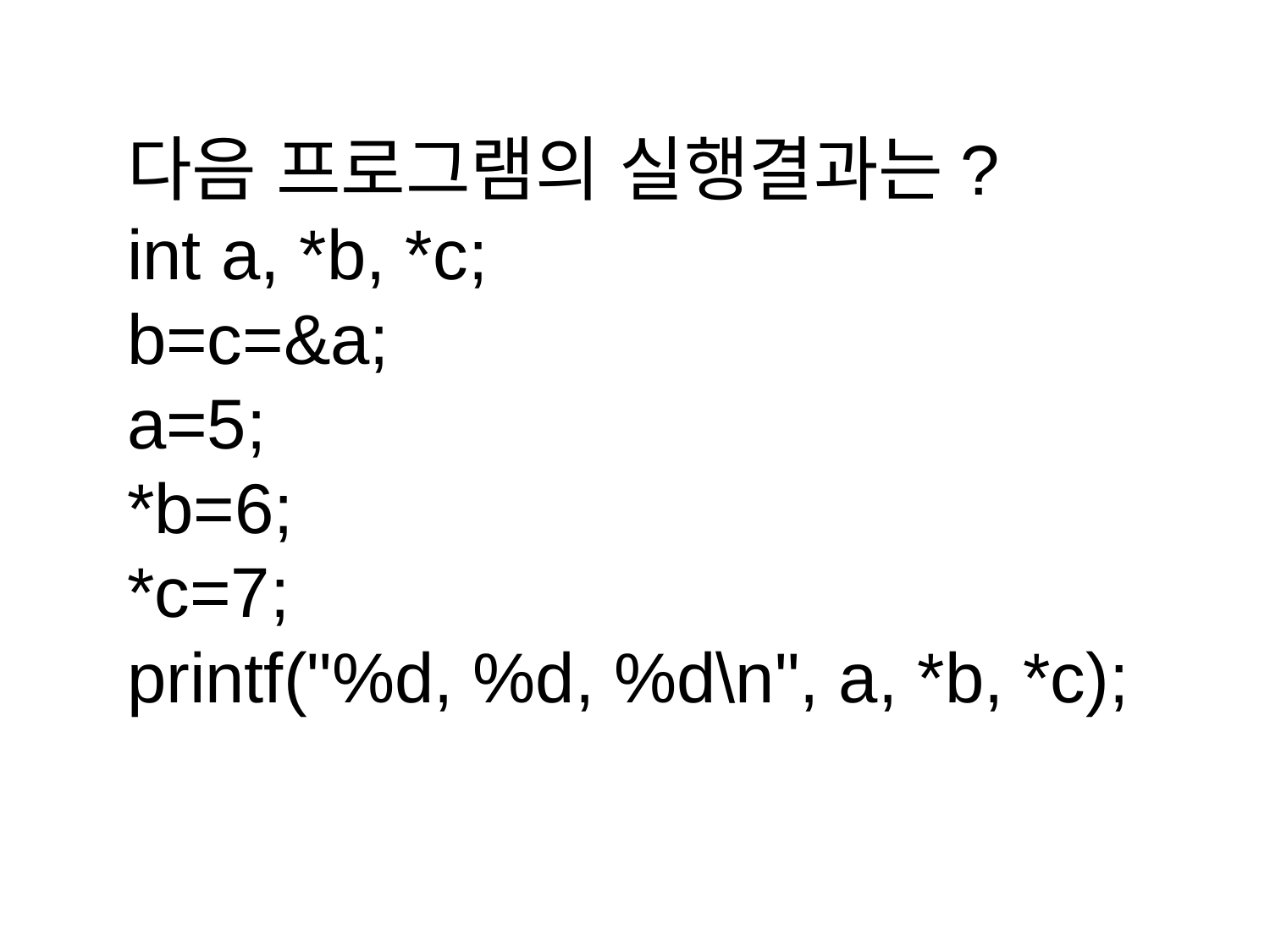

다음 프로그램의 실행결과는?
int a, *b, *c;
b=c=&a;
a=5;
*b=6;
*c=7;
printf("%d, %d, %d\n", a, *b, *c);